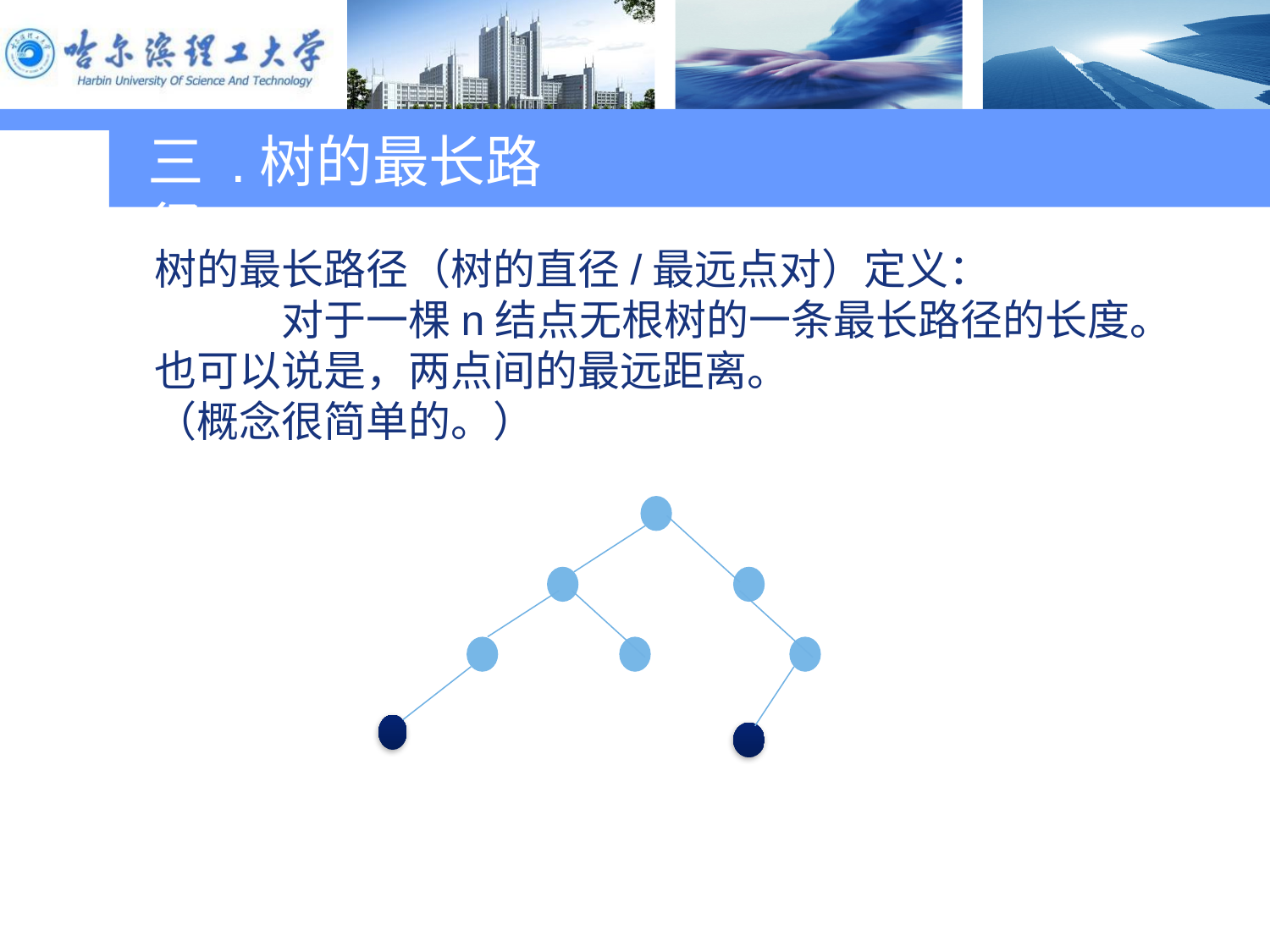

三 .树的最长路径
树的最长路径（树的直径/最远点对）定义：
	对于一棵n结点无根树的一条最长路径的长度。
也可以说是，两点间的最远距离。
（概念很简单的。）